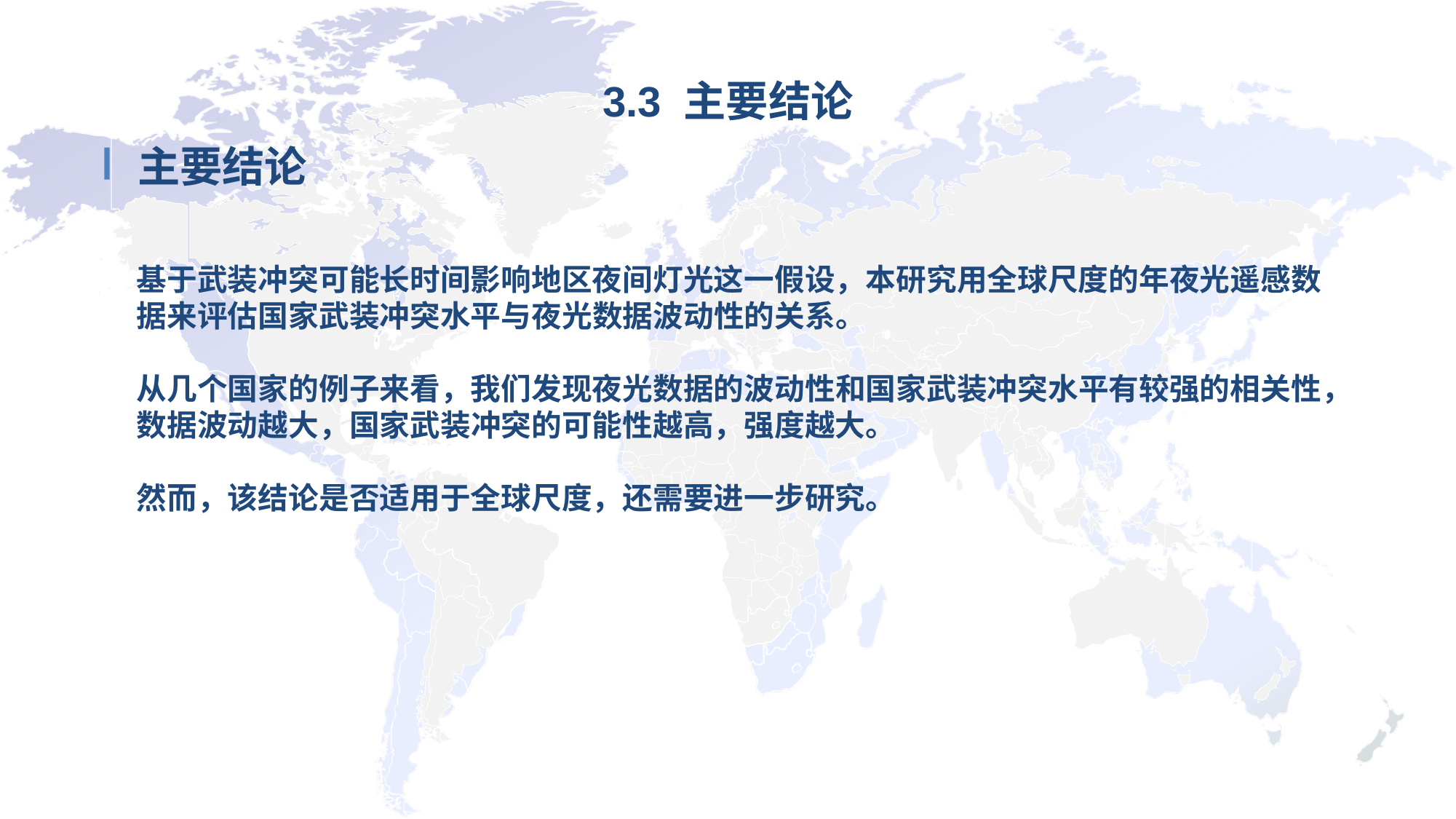

3.3 主要结论

主要结论

基于武装冲突可能长时间影响地区夜间灯光这一假设，本研究用全球尺度的年夜光遥感数据来评估国家武装冲突水平与夜光数据波动性的关系。

从几个国家的例子来看，我们发现夜光数据的波动性和国家武装冲突水平有较强的相关性，数据波动越大，国家武装冲突的可能性越高，强度越大。

然而，该结论是否适用于全球尺度，还需要进一步研究。